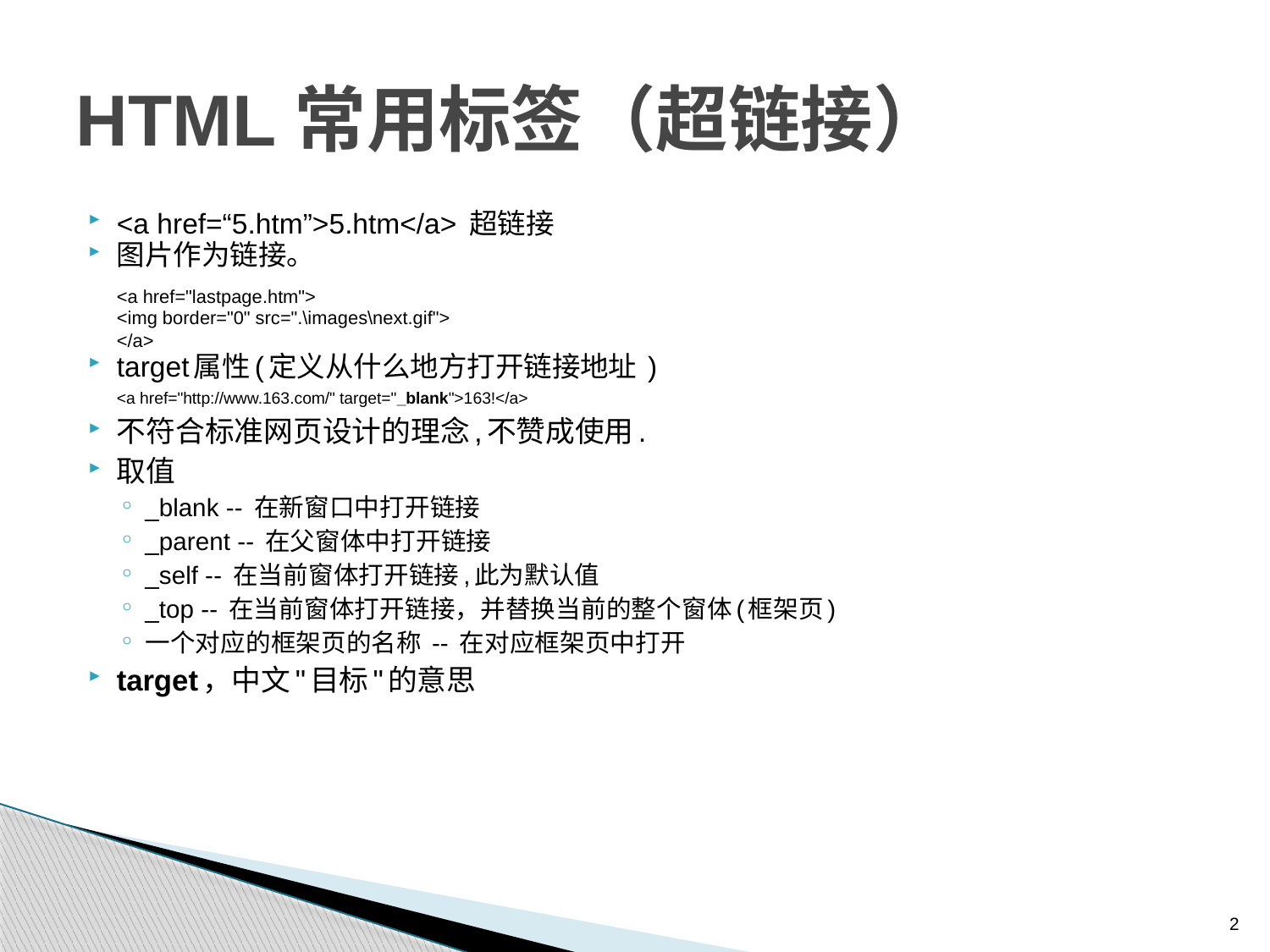

# HTML常用标签（超链接）
<a href=“5.htm”>5.htm</a> 超链接
图片作为链接。
	<a href="lastpage.htm">
	<img border="0" src=".\images\next.gif">
	</a>
target属性(定义从什么地方打开链接地址 )
	<a href="http://www.163.com/" target="_blank">163!</a>
不符合标准网页设计的理念,不赞成使用.
取值
_blank -- 在新窗口中打开链接
_parent -- 在父窗体中打开链接
_self -- 在当前窗体打开链接,此为默认值
_top -- 在当前窗体打开链接，并替换当前的整个窗体(框架页)
一个对应的框架页的名称 -- 在对应框架页中打开
target，中文"目标"的意思

2